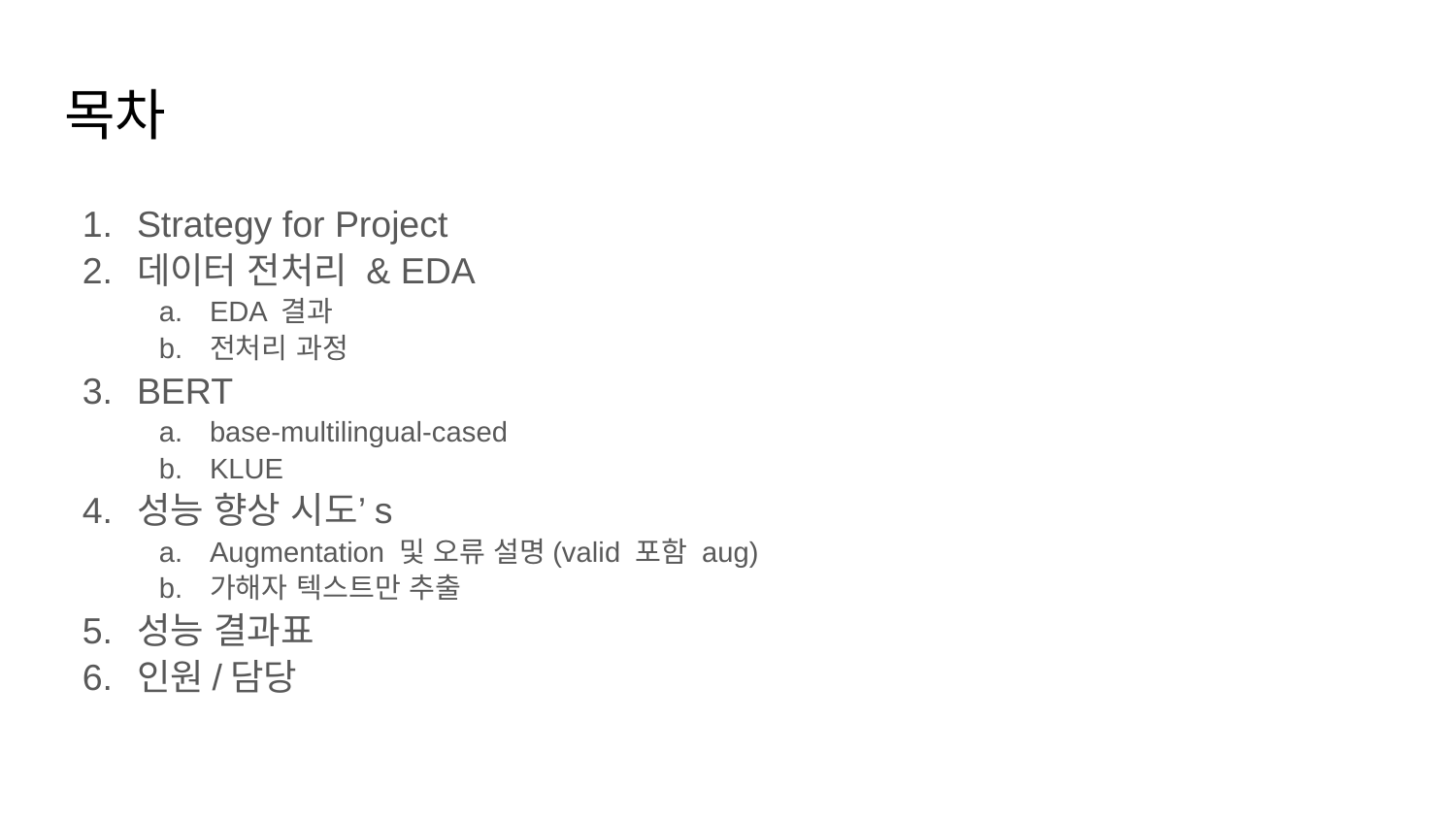

# 목차
Strategy for Project
데이터 전처리 & EDA
EDA 결과
전처리 과정
BERT
base-multilingual-cased
KLUE
성능 향상 시도’s
Augmentation 및 오류 설명(valid 포함 aug)
가해자 텍스트만 추출
성능 결과표
인원/담당